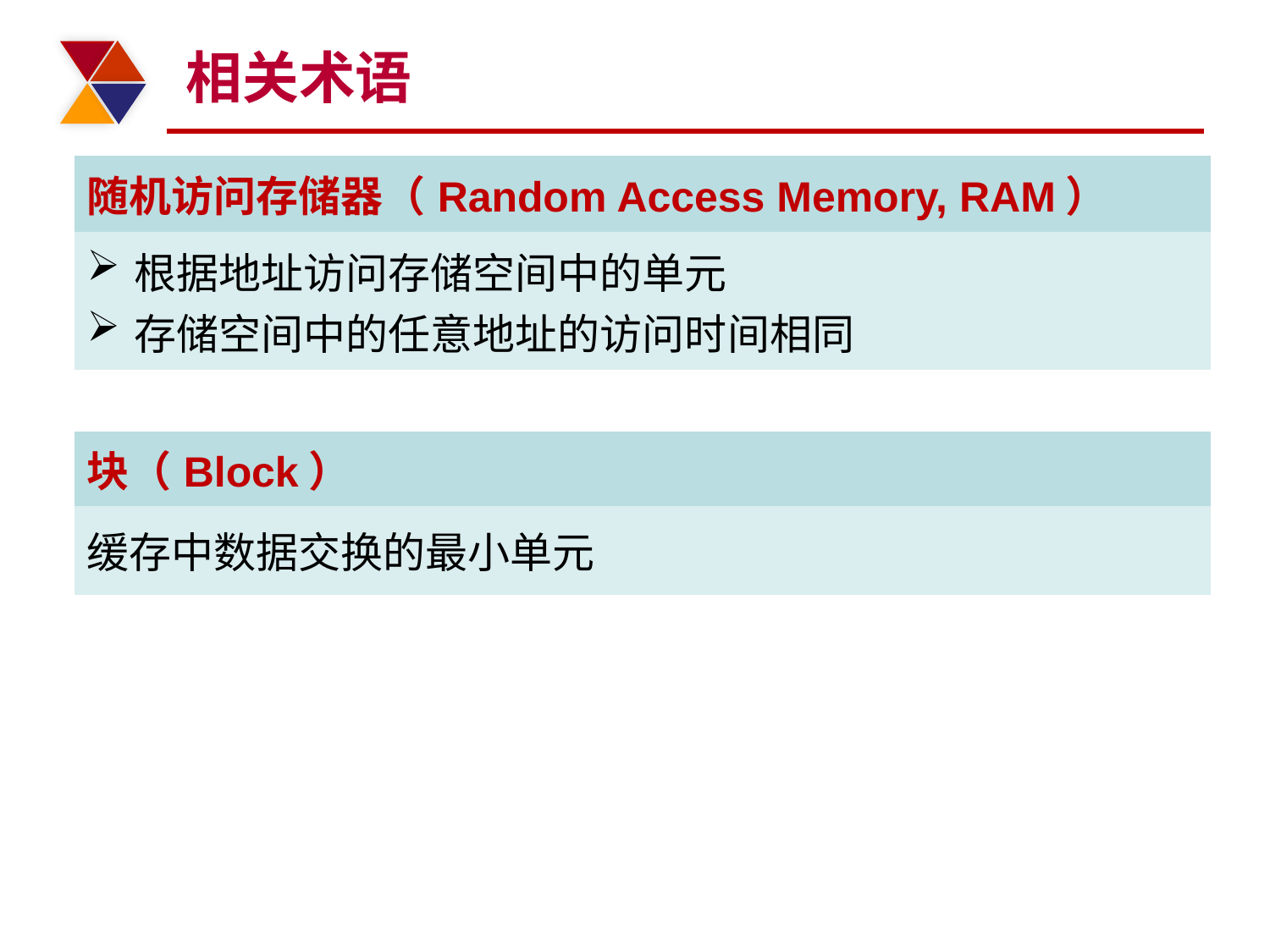

# 相关术语
| 随机访问存储器（Random Access Memory, RAM） |
| --- |
| 根据地址访问存储空间中的单元 存储空间中的任意地址的访问时间相同 |
| 块（Block） |
| --- |
| 缓存中数据交换的最小单元 |